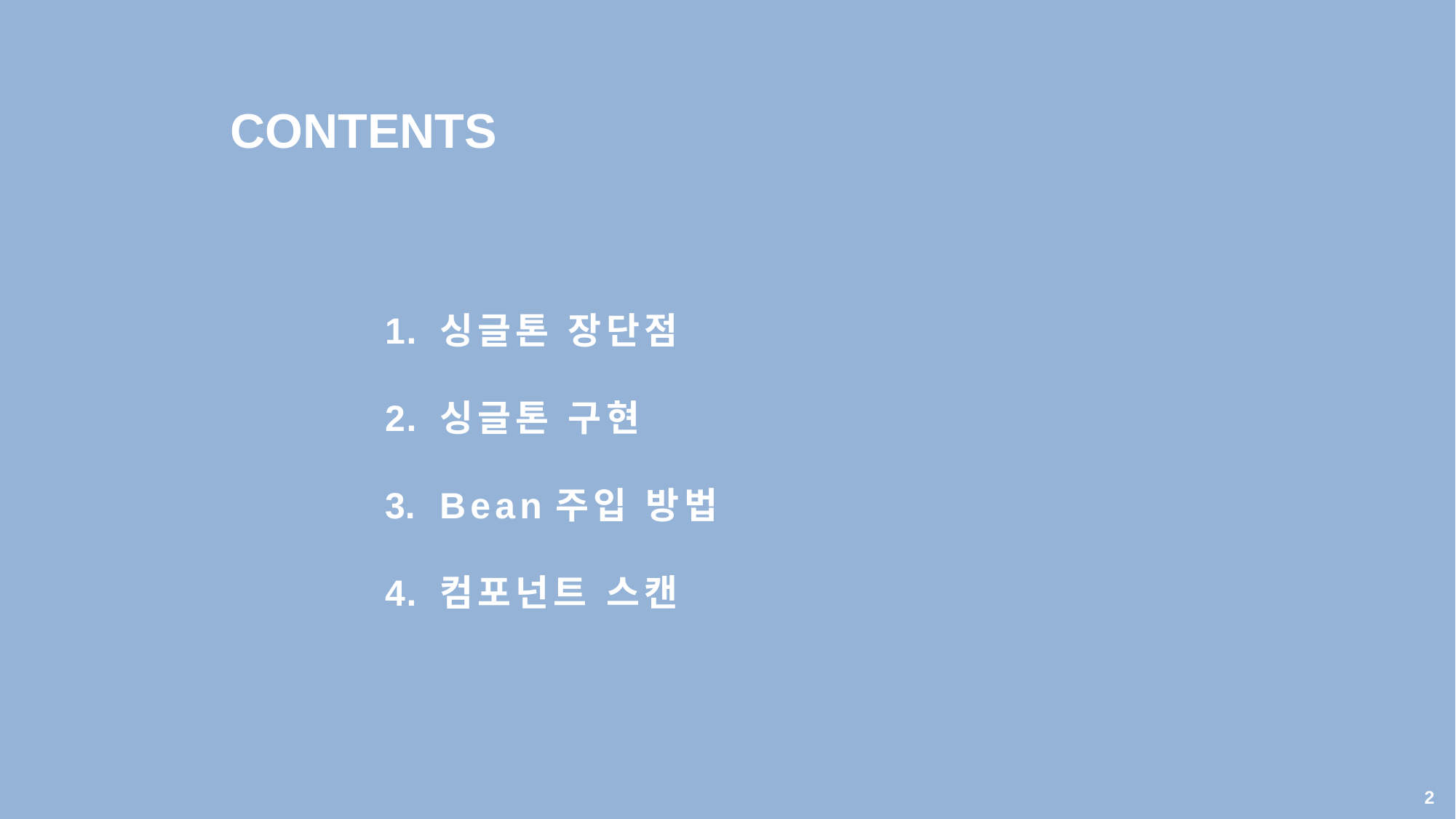

CONTENTS
싱글톤 장단점
싱글톤 구현
Bean주입 방법
컴포넌트 스캔

2